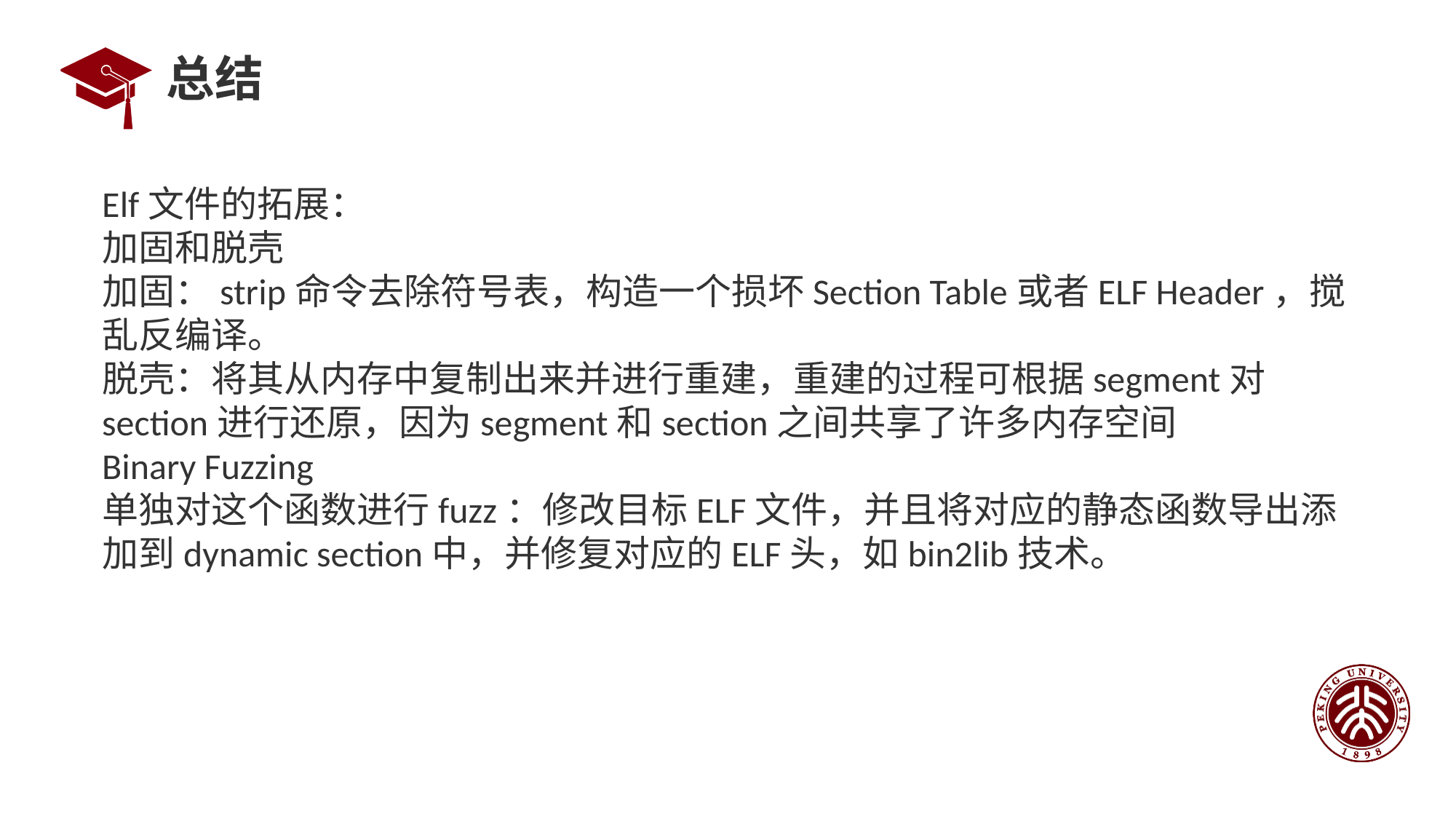

# 总结
Elf文件的拓展：
加固和脱壳
加固：strip命令去除符号表，构造一个损坏Section Table或者ELF Header，搅乱反编译。
脱壳：将其从内存中复制出来并进行重建，重建的过程可根据segment对section进行还原，因为segment和section之间共享了许多内存空间
Binary Fuzzing
单独对这个函数进行fuzz：修改目标ELF文件，并且将对应的静态函数导出添加到dynamic section中，并修复对应的ELF头，如bin2lib技术。
34